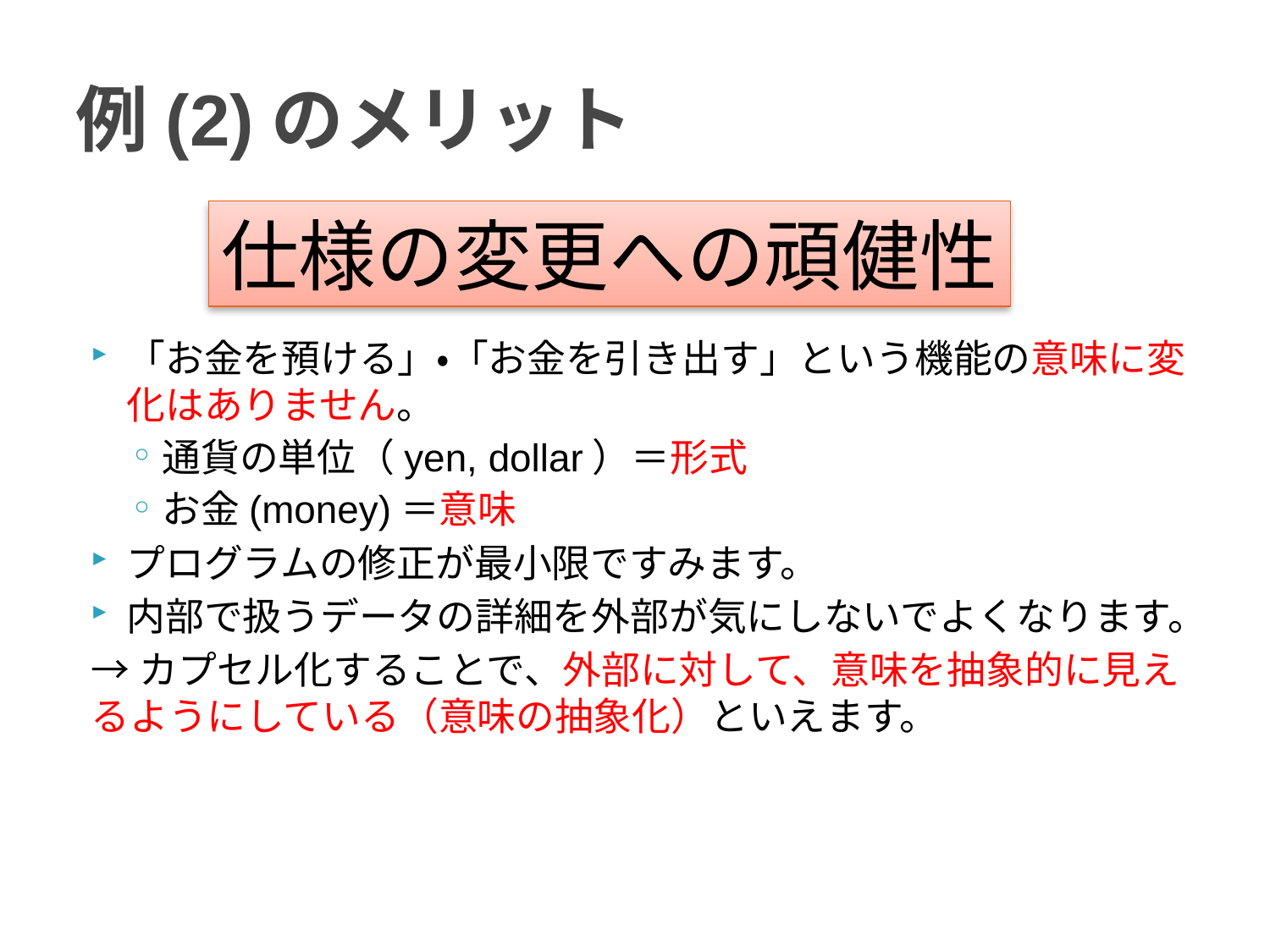

# 例(2)のメリット
仕様の変更への頑健性
「お金を預ける」・「お金を引き出す」という機能の意味に変化はありません。
通貨の単位（yen, dollar）＝形式
お金(money)＝意味
プログラムの修正が最小限ですみます。
内部で扱うデータの詳細を外部が気にしないでよくなります。
→カプセル化することで、外部に対して、意味を抽象的に見えるようにしている（意味の抽象化）といえます。